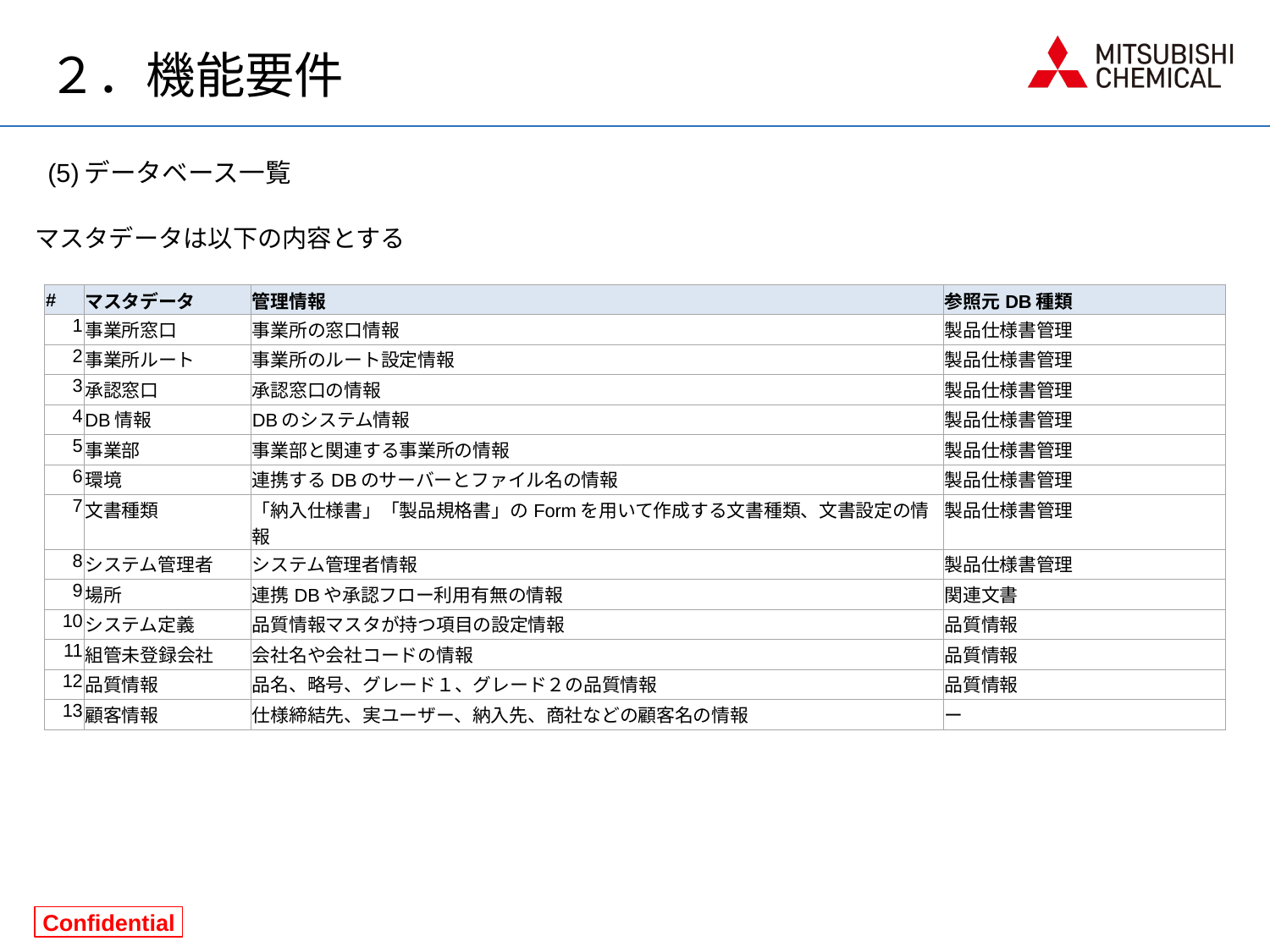

# ２．機能要件
(5)データベース一覧
マスタデータは以下の内容とする
| # | マスタデータ | 管理情報 | 参照元DB種類 |
| --- | --- | --- | --- |
| 1 | 事業所窓口 | 事業所の窓口情報 | 製品仕様書管理 |
| 2 | 事業所ルート | 事業所のルート設定情報 | 製品仕様書管理 |
| 3 | 承認窓口 | 承認窓口の情報 | 製品仕様書管理 |
| 4 | DB情報 | DBのシステム情報 | 製品仕様書管理 |
| 5 | 事業部 | 事業部と関連する事業所の情報 | 製品仕様書管理 |
| 6 | 環境 | 連携するDBのサーバーとファイル名の情報 | 製品仕様書管理 |
| 7 | 文書種類 | 「納入仕様書」「製品規格書」のFormを用いて作成する文書種類、文書設定の情報 | 製品仕様書管理 |
| 8 | システム管理者 | システム管理者情報 | 製品仕様書管理 |
| 9 | 場所 | 連携DBや承認フロー利用有無の情報 | 関連文書 |
| 10 | システム定義 | 品質情報マスタが持つ項目の設定情報 | 品質情報 |
| 11 | 組管未登録会社 | 会社名や会社コードの情報 | 品質情報 |
| 12 | 品質情報 | 品名、略号、グレード１、グレード２の品質情報 | 品質情報 |
| 13 | 顧客情報 | 仕様締結先、実ユーザー、納入先、商社などの顧客名の情報 | ー |